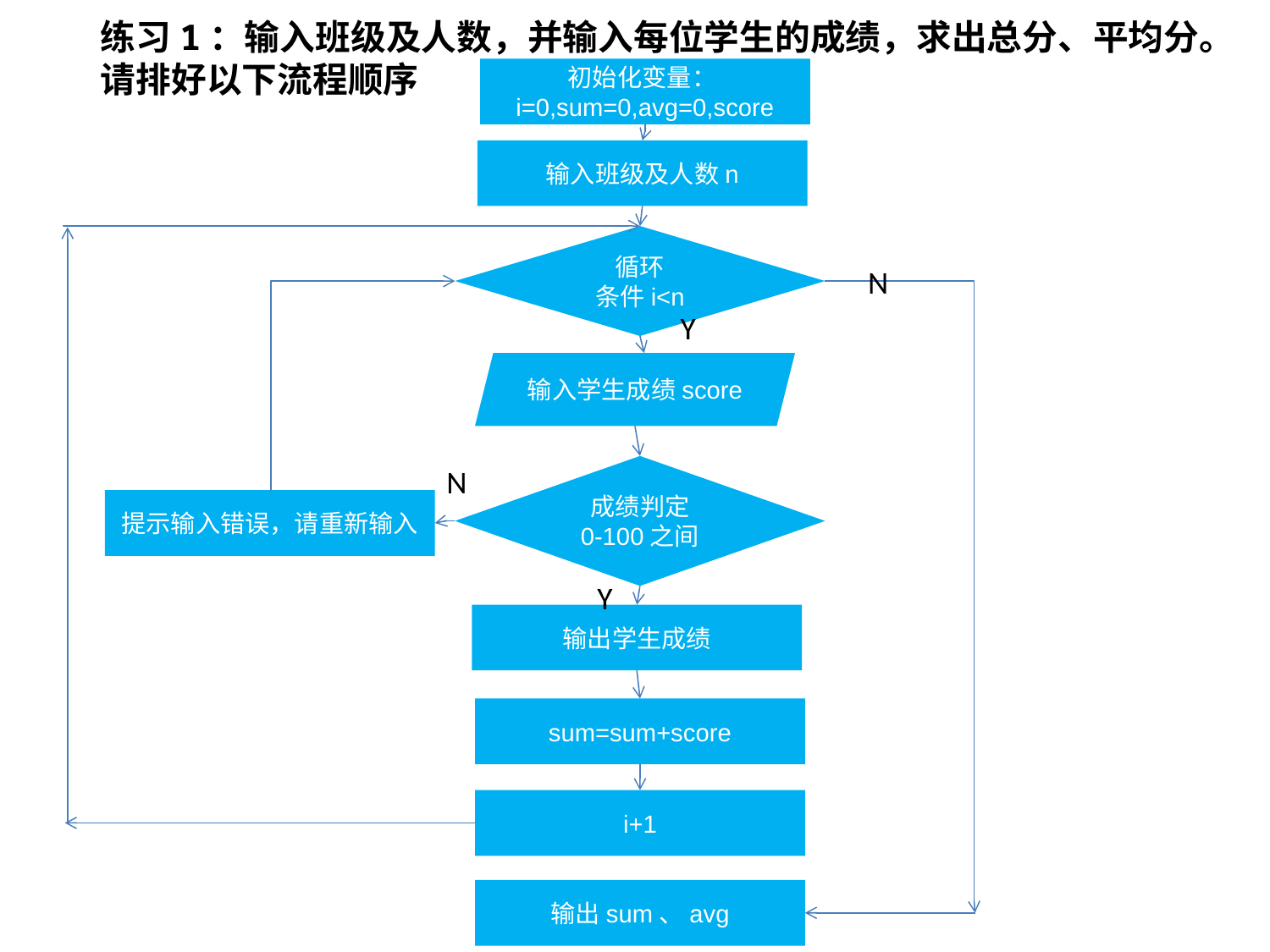

练习1：输入班级及人数，并输入每位学生的成绩，求出总分、平均分。
请排好以下流程顺序
初始化变量：i=0,sum=0,avg=0,score
输入班级及人数n
循环
条件i<n
N
Y
输入学生成绩score
N
成绩判定
0-100之间
提示输入错误，请重新输入
Y
输出学生成绩
sum=sum+score
i+1
输出sum、avg